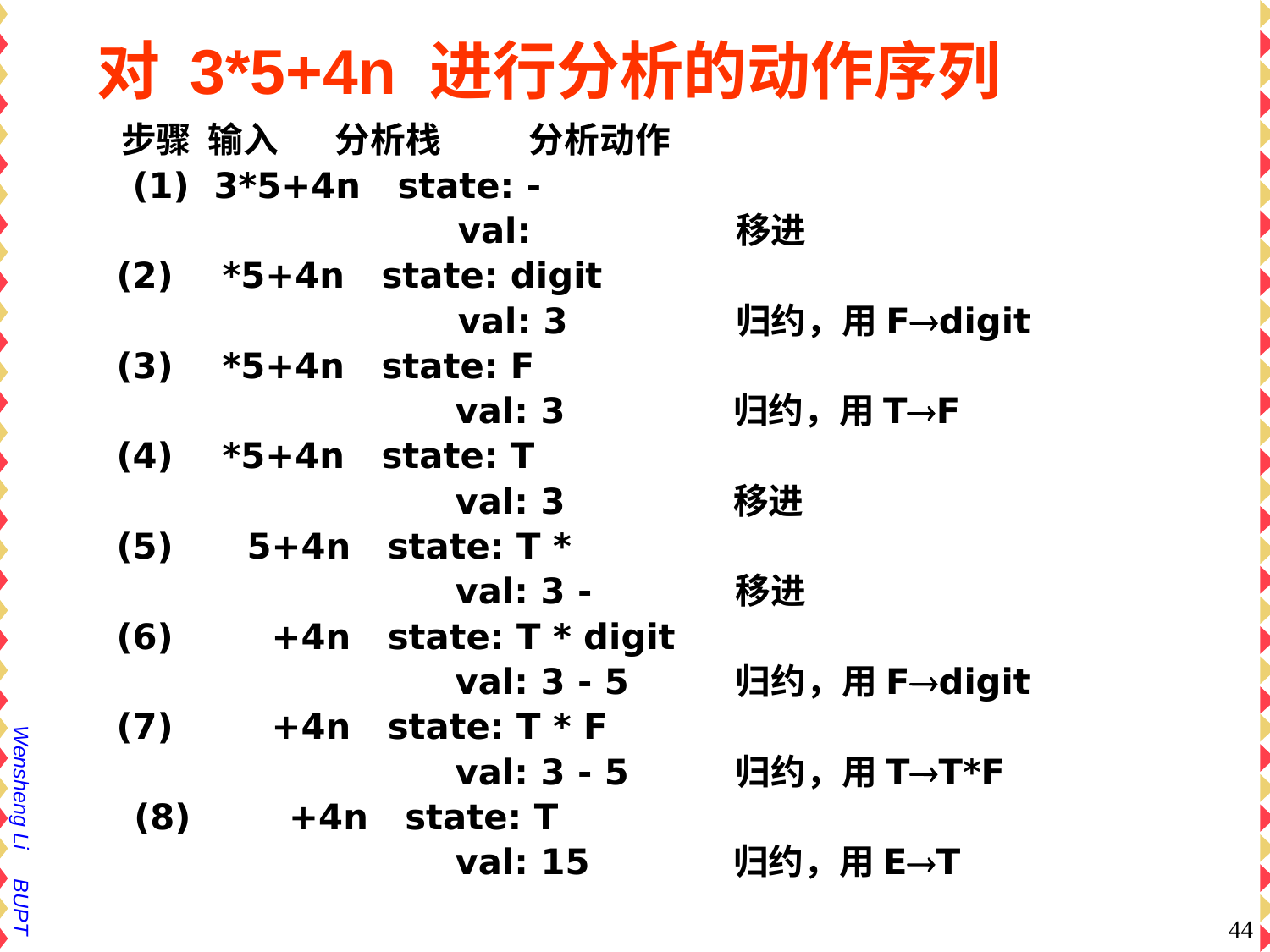

对 3*5+4n 进行分析的动作序列
  步骤  输入       分析栈           分析动作
    (1)  3*5+4n   state: -
                           val:                移进
  (2)    *5+4n   state: digit
                           val: 3             归约，用F→digit
  (3)    *5+4n   state: F
                        val: 3             归约，用T→F
  (4)    *5+4n   state: T
                        val: 3             移进
  (5)      5+4n   state: T *
                        val: 3 -           移进
  (6)        +4n   state: T * digit
                        val: 3 - 5        归约，用F→digit
  (7)        +4n   state: T * F
                        val: 3 - 5        归约，用T→T*F
   (8)        +4n   state: T
                        val: 15           归约，用E→T
44